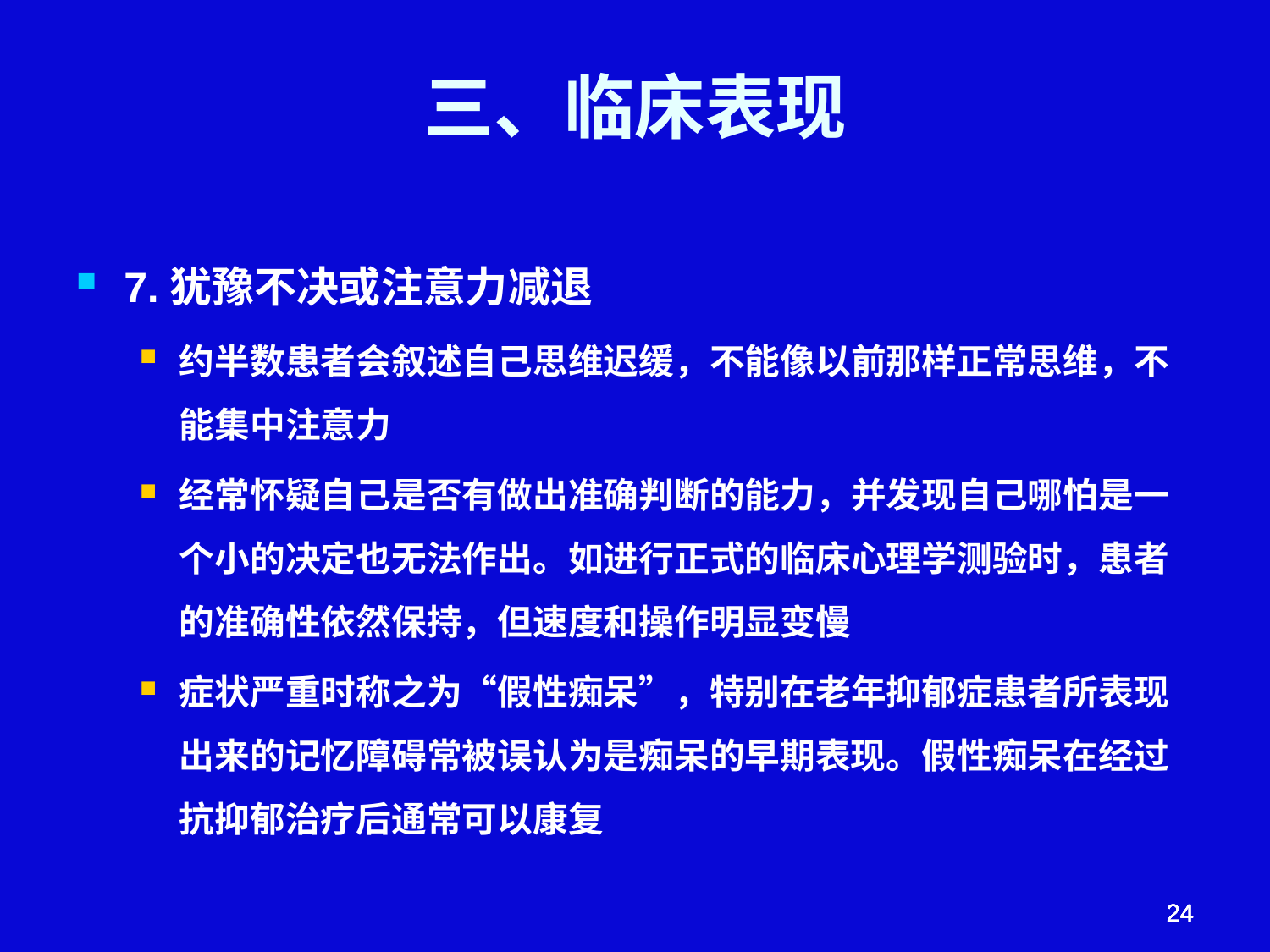

# 三、临床表现
7.犹豫不决或注意力减退
约半数患者会叙述自己思维迟缓，不能像以前那样正常思维，不能集中注意力
经常怀疑自己是否有做出准确判断的能力，并发现自己哪怕是一个小的决定也无法作出。如进行正式的临床心理学测验时，患者的准确性依然保持，但速度和操作明显变慢
症状严重时称之为“假性痴呆”，特别在老年抑郁症患者所表现出来的记忆障碍常被误认为是痴呆的早期表现。假性痴呆在经过抗抑郁治疗后通常可以康复
24
24
24
24
24
24